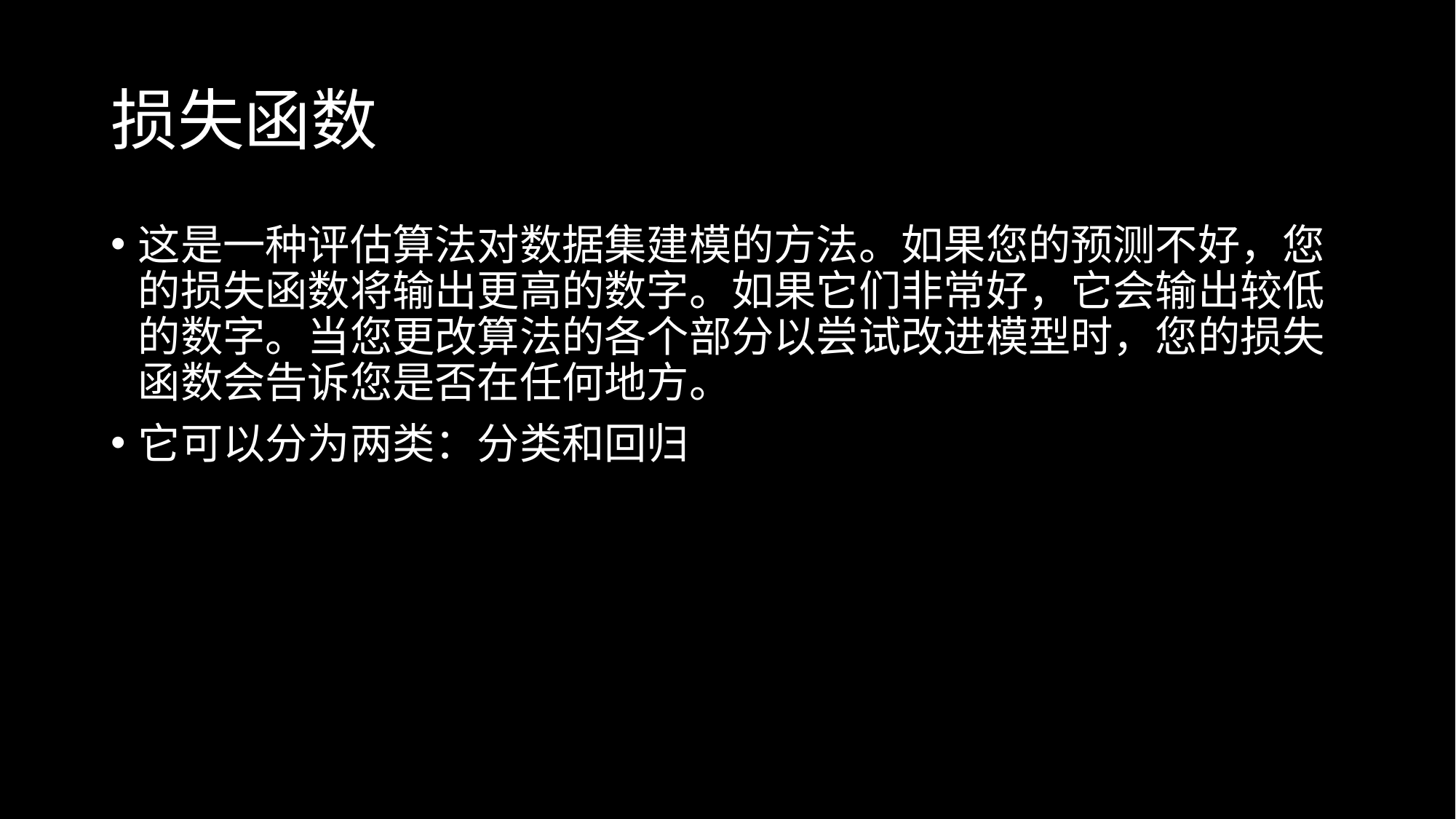

# 损失函数
这是一种评估算法对数据集建模的方法。如果您的预测不好，您的损失函数将输出更高的数字。如果它们非常好，它会输出较低的数字。当您更改算法的各个部分以尝试改进模型时，您的损失函数会告诉您是否在任何地方。
它可以分为两类：分类和回归